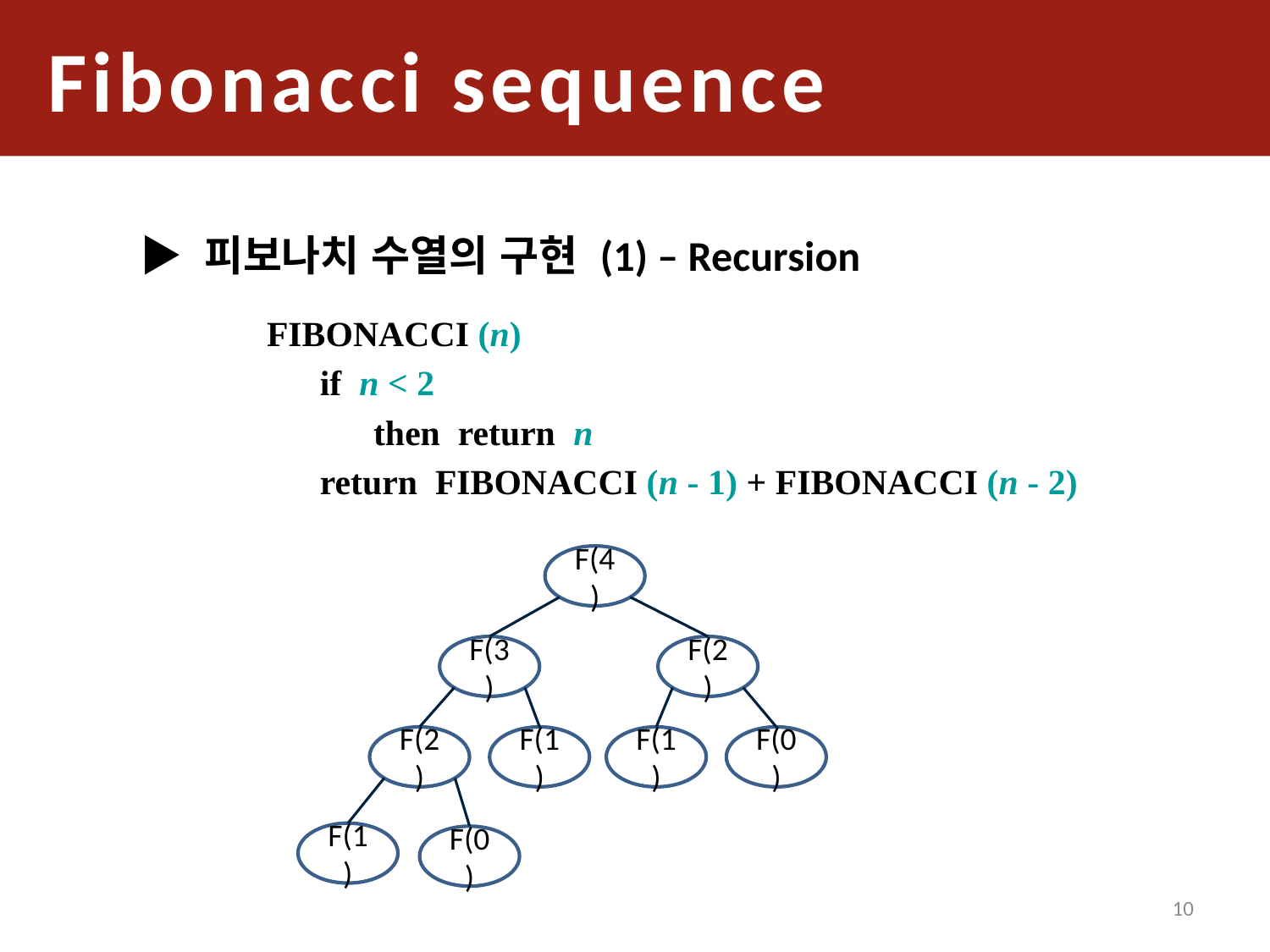

Fibonacci sequence
▶ 피보나치 수열의 구현 (1) – Recursion

	FIBONACCI (n)
	      if  n < 2
	            then  return  n
	      return  FIBONACCI (n - 1) + FIBONACCI (n - 2)

F(4)
F(3)
F(2)
F(2)
F(1)
F(1)
F(0)
F(1)
F(0)
10